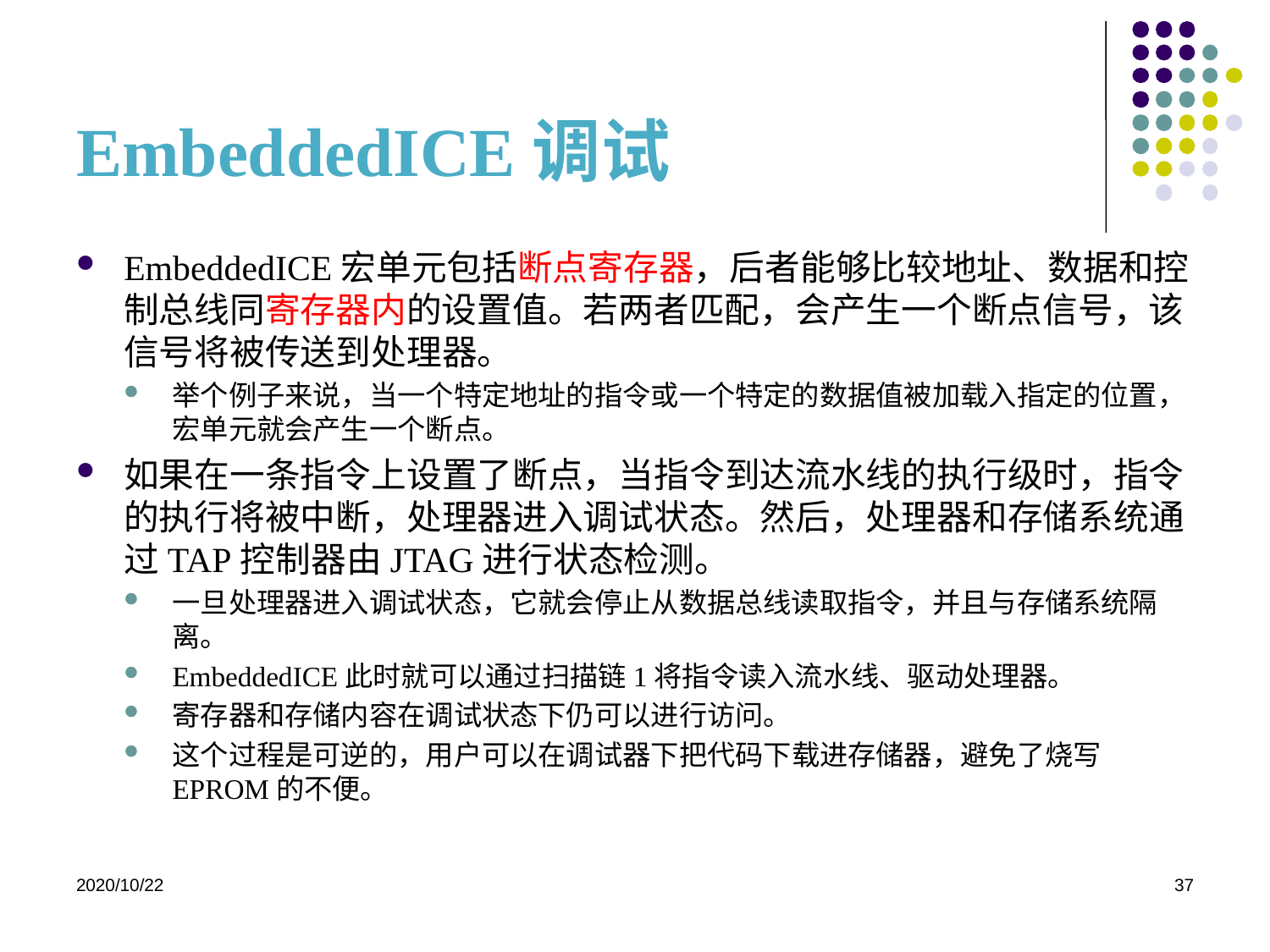

# EmbeddedICE调试
EmbeddedICE宏单元包括断点寄存器，后者能够比较地址、数据和控制总线同寄存器内的设置值。若两者匹配，会产生一个断点信号，该信号将被传送到处理器。
举个例子来说，当一个特定地址的指令或一个特定的数据值被加载入指定的位置，宏单元就会产生一个断点。
如果在一条指令上设置了断点，当指令到达流水线的执行级时，指令的执行将被中断，处理器进入调试状态。然后，处理器和存储系统通过TAP控制器由JTAG进行状态检测。
一旦处理器进入调试状态，它就会停止从数据总线读取指令，并且与存储系统隔离。
EmbeddedICE此时就可以通过扫描链1将指令读入流水线、驱动处理器。
寄存器和存储内容在调试状态下仍可以进行访问。
这个过程是可逆的，用户可以在调试器下把代码下载进存储器，避免了烧写EPROM的不便。

2020/10/22
37